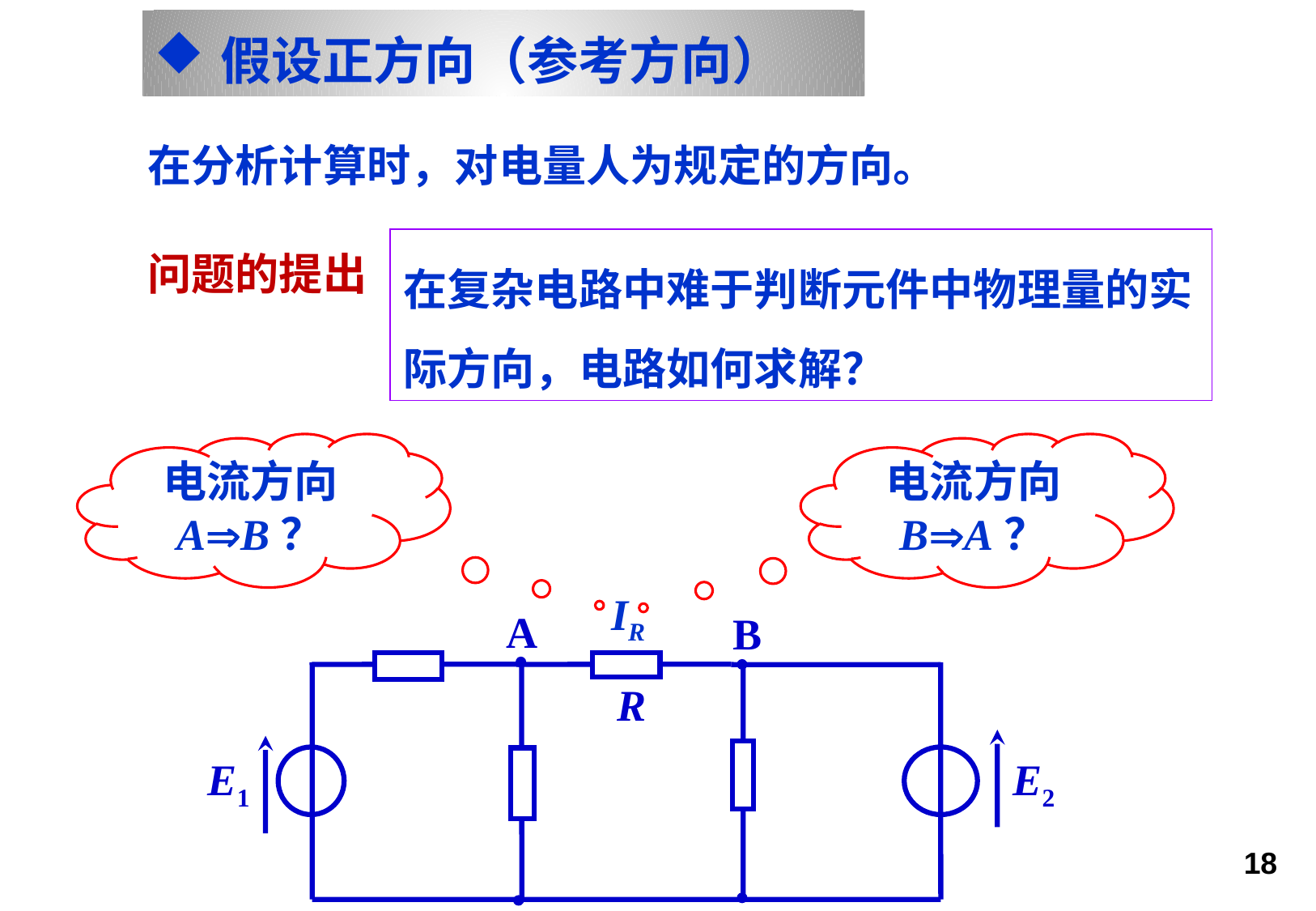

假设正方向（参考方向）
在分析计算时，对电量人为规定的方向。
在复杂电路中难于判断元件中物理量的实际方向，电路如何求解？
问题的提出
电流方向
A⇒B？
电流方向
B⇒A？
IR
A
B

R

E1
E2